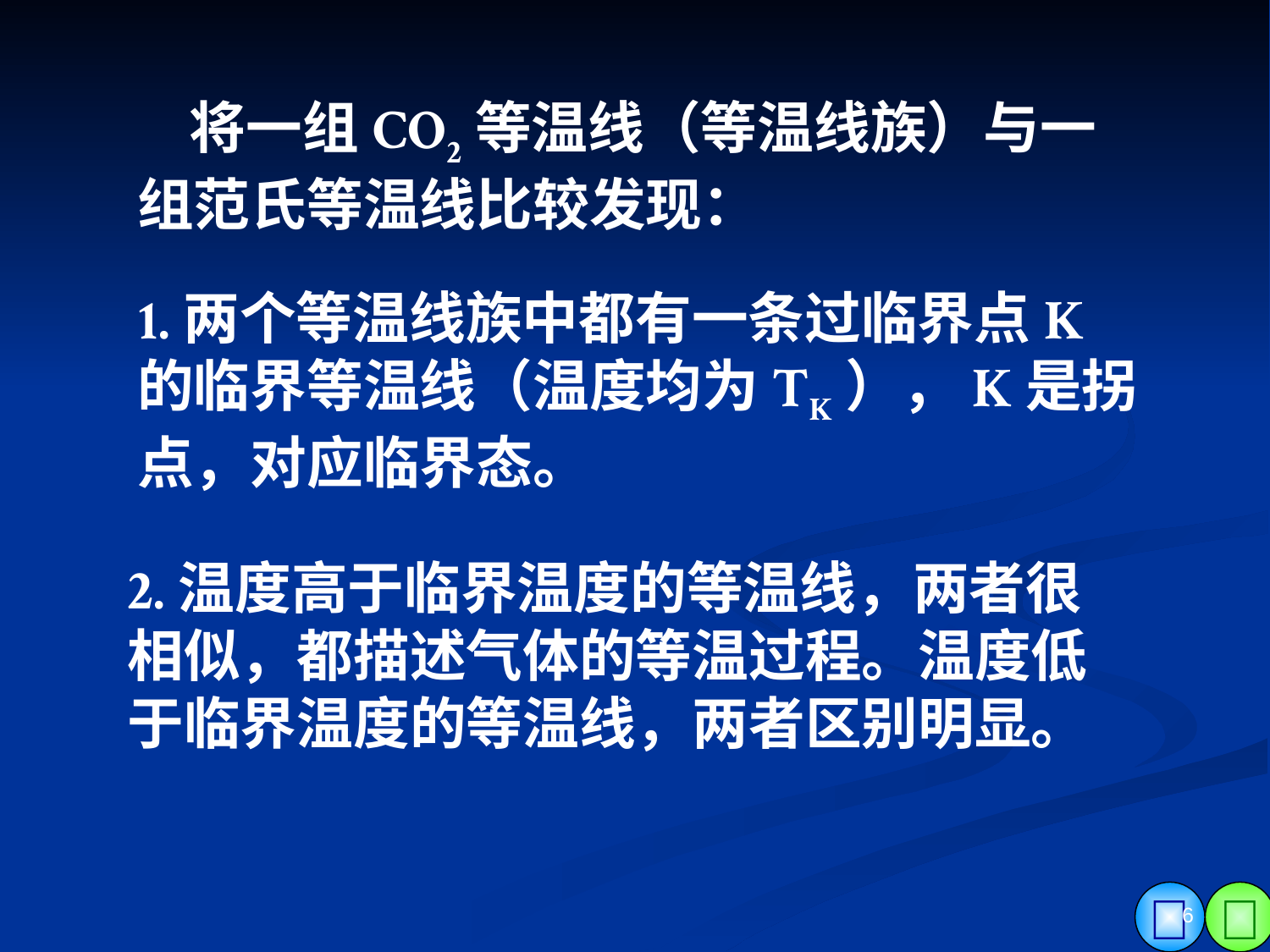

将一组CO2等温线（等温线族）与一组范氏等温线比较发现：
1.两个等温线族中都有一条过临界点K的临界等温线（温度均为TK），K是拐点，对应临界态。
2.温度高于临界温度的等温线，两者很相似，都描述气体的等温过程。温度低于临界温度的等温线，两者区别明显。
6